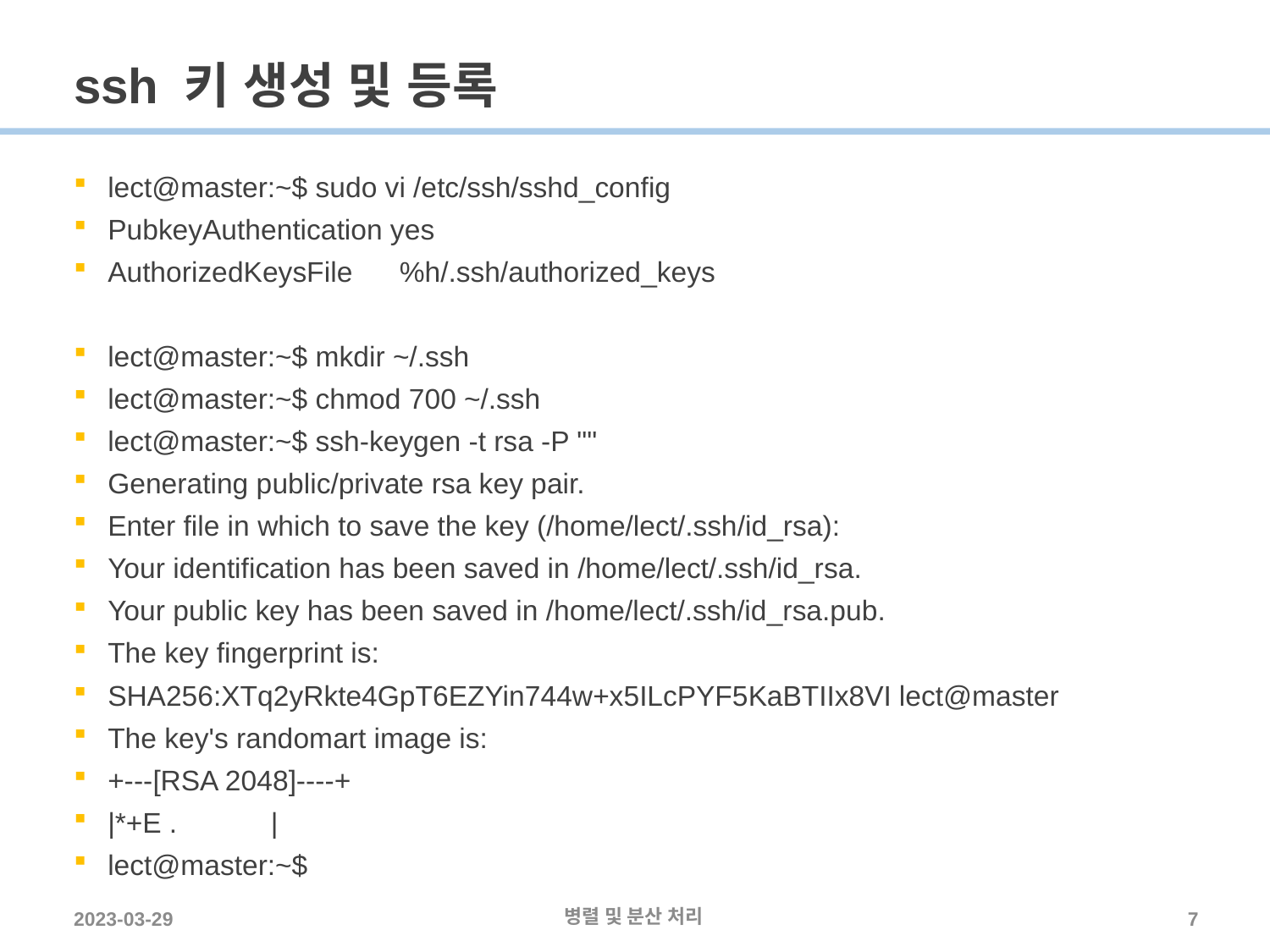

# ssh 키 생성 및 등록
lect@master:~$ sudo vi /etc/ssh/sshd_config
PubkeyAuthentication yes
AuthorizedKeysFile      %h/.ssh/authorized_keys

lect@master:~$ mkdir ~/.ssh
lect@master:~$ chmod 700 ~/.ssh
lect@master:~$ ssh-keygen -t rsa -P ""
Generating public/private rsa key pair.
Enter file in which to save the key (/home/lect/.ssh/id_rsa):
Your identification has been saved in /home/lect/.ssh/id_rsa.
Your public key has been saved in /home/lect/.ssh/id_rsa.pub.
The key fingerprint is:
SHA256:XTq2yRkte4GpT6EZYin744w+x5ILcPYF5KaBTIIx8VI lect@master
The key's randomart image is:
+---[RSA 2048]----+
|*+E .            |
lect@master:~$
2023-03-29
병렬 및 분산 처리
7